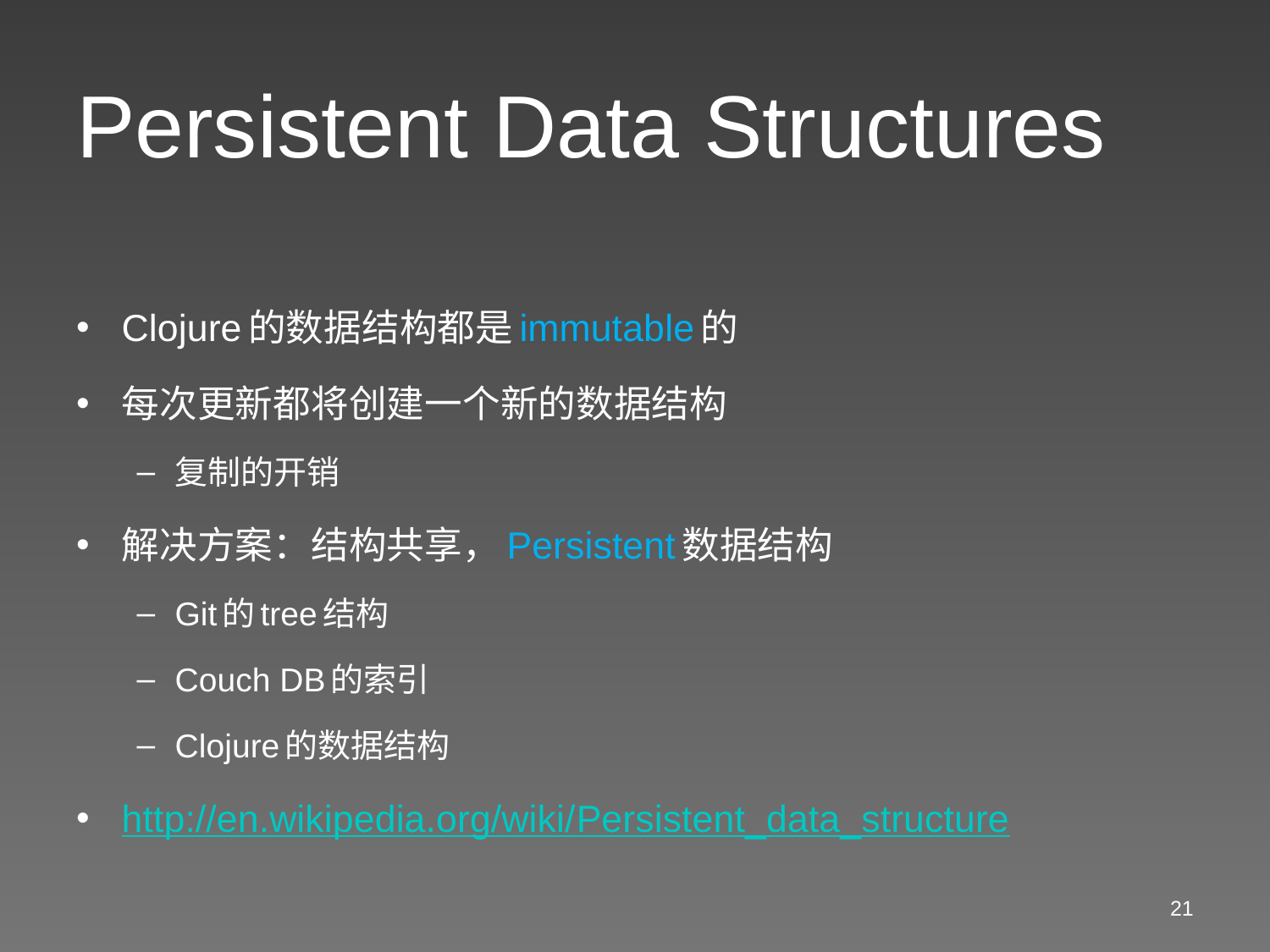

# Persistent Data Structures

Clojure的数据结构都是immutable的
每次更新都将创建一个新的数据结构
复制的开销
解决方案：结构共享，Persistent数据结构
Git的tree结构
Couch DB的索引
Clojure的数据结构
http://en.wikipedia.org/wiki/Persistent_data_structure

21